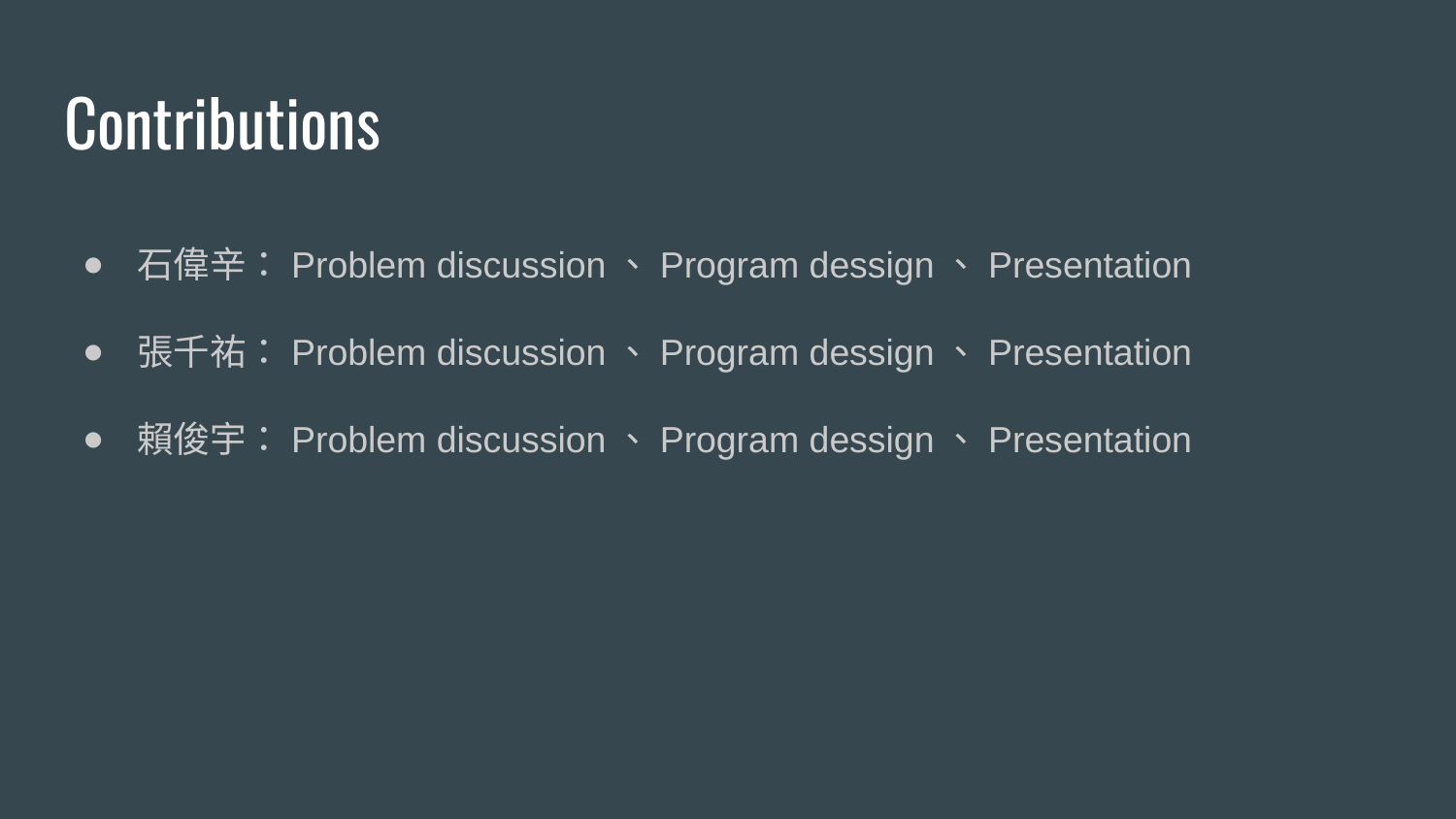

# Contributions
石偉辛：Problem discussion、Program dessign、Presentation
張千祐：Problem discussion、Program dessign、Presentation
賴俊宇：Problem discussion、Program dessign、Presentation